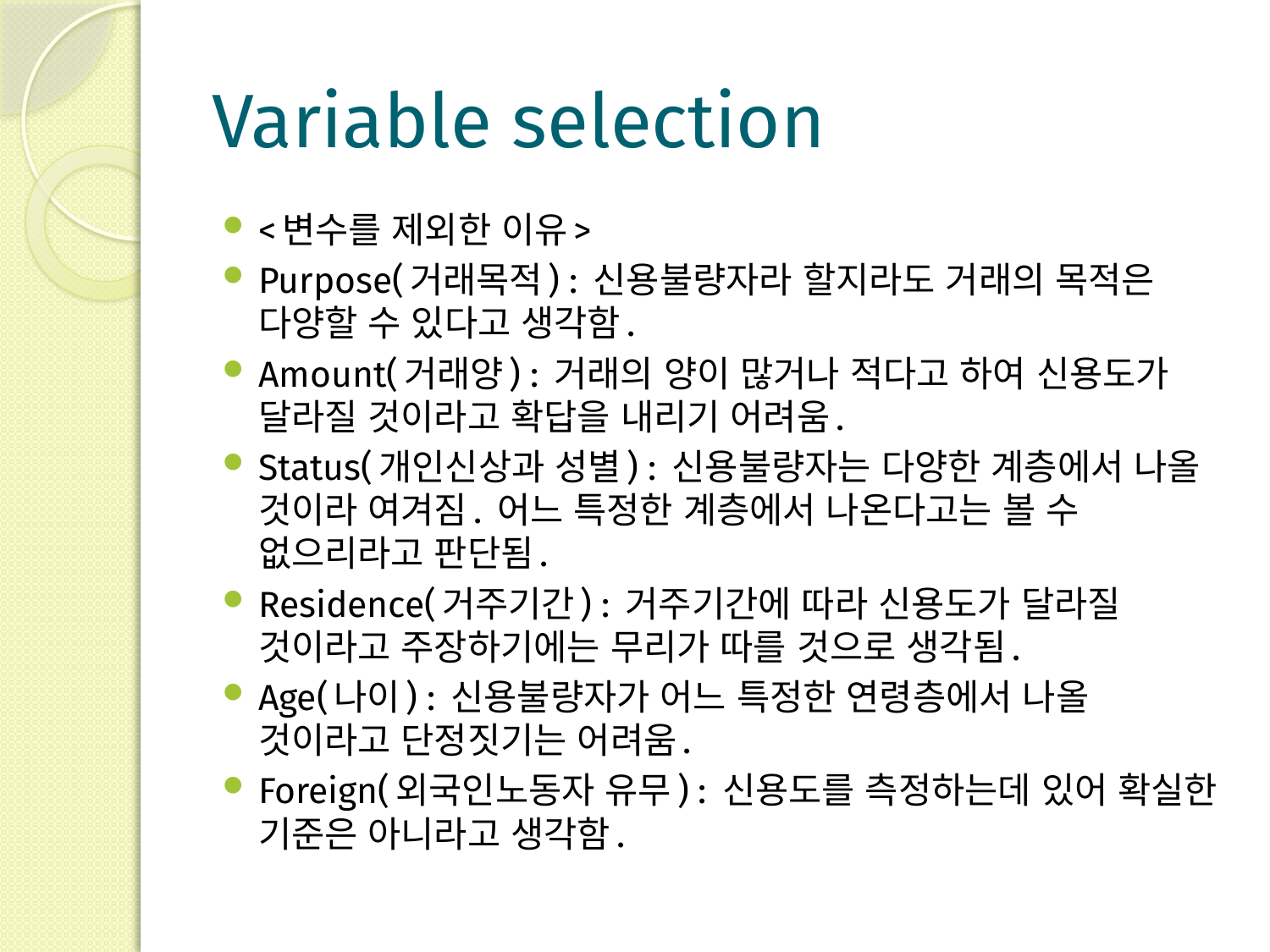

# Variable selection
<변수를 제외한 이유>
Purpose(거래목적) : 신용불량자라 할지라도 거래의 목적은 다양할 수 있다고 생각함.
Amount(거래양) : 거래의 양이 많거나 적다고 하여 신용도가 달라질 것이라고 확답을 내리기 어려움.
Status(개인신상과 성별) : 신용불량자는 다양한 계층에서 나올 것이라 여겨짐. 어느 특정한 계층에서 나온다고는 볼 수 없으리라고 판단됨.
Residence(거주기간) : 거주기간에 따라 신용도가 달라질 것이라고 주장하기에는 무리가 따를 것으로 생각됨.
Age(나이) : 신용불량자가 어느 특정한 연령층에서 나올 것이라고 단정짓기는 어려움.
Foreign(외국인노동자 유무) : 신용도를 측정하는데 있어 확실한 기준은 아니라고 생각함.